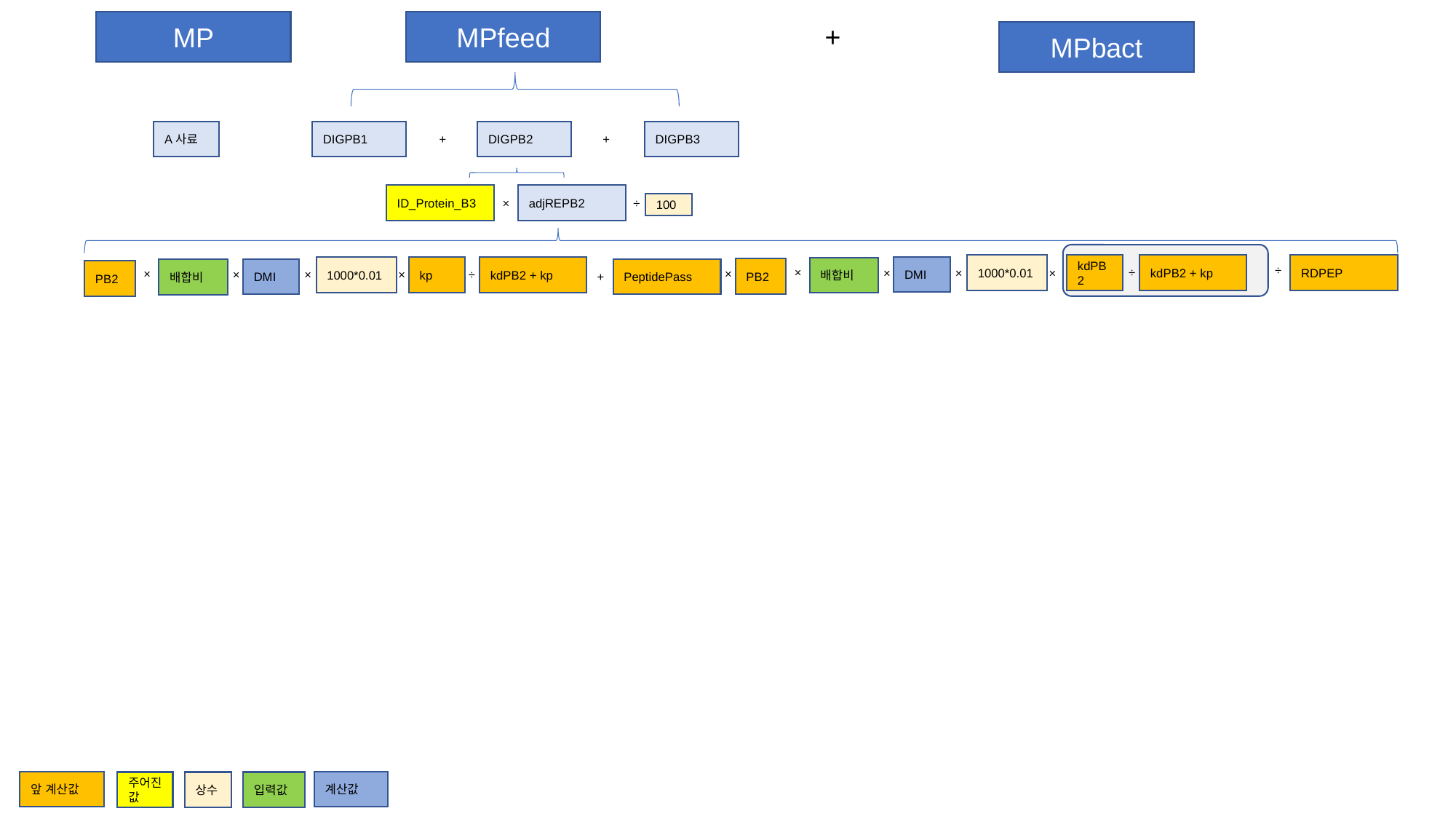

+
MP
MPfeed
MPbact
+
+
A사료
DIGPB2
DIGPB3
DIGPB1

×
÷
ID_Protein_B3
adjREPB2
100

×
×
×
×
×
×
×
×
×
+
kdPB2 + kp
RDPEP
1000*0.01
kdPB2
DMI
1000*0.01
kp
kdPB2 + kp
배합비
PB2
PeptidePass
DMI
배합비
PB2
÷
÷
÷
앞 계산값
계산값
상수
입력값
주어진값